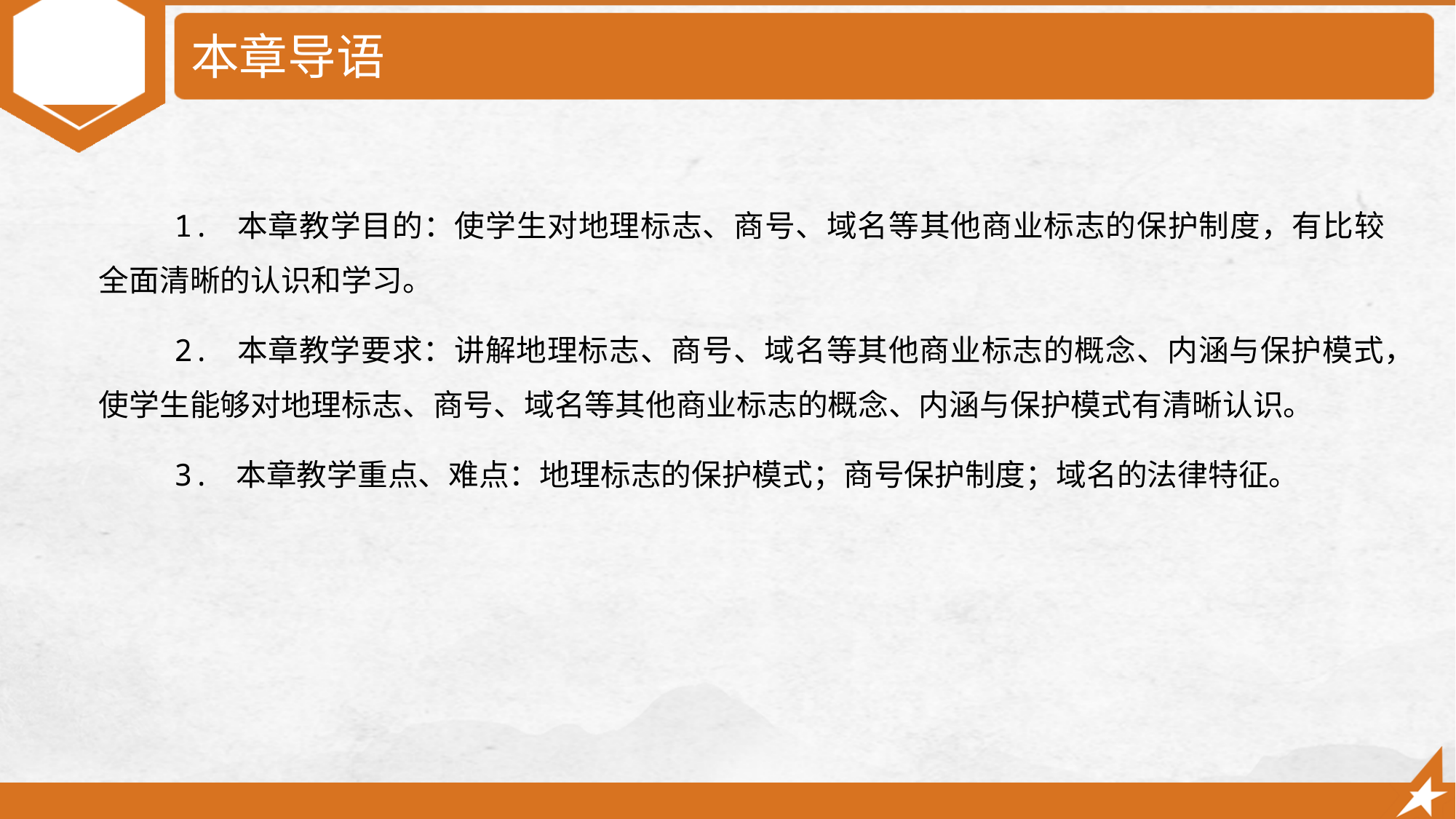

# 本章导语
1. 本章教学目的：使学生对地理标志、商号、域名等其他商业标志的保护制度，有比较全面清晰的认识和学习。
2. 本章教学要求：讲解地理标志、商号、域名等其他商业标志的概念、内涵与保护模式，使学生能够对地理标志、商号、域名等其他商业标志的概念、内涵与保护模式有清晰认识。
3. 本章教学重点、难点：地理标志的保护模式；商号保护制度；域名的法律特征。